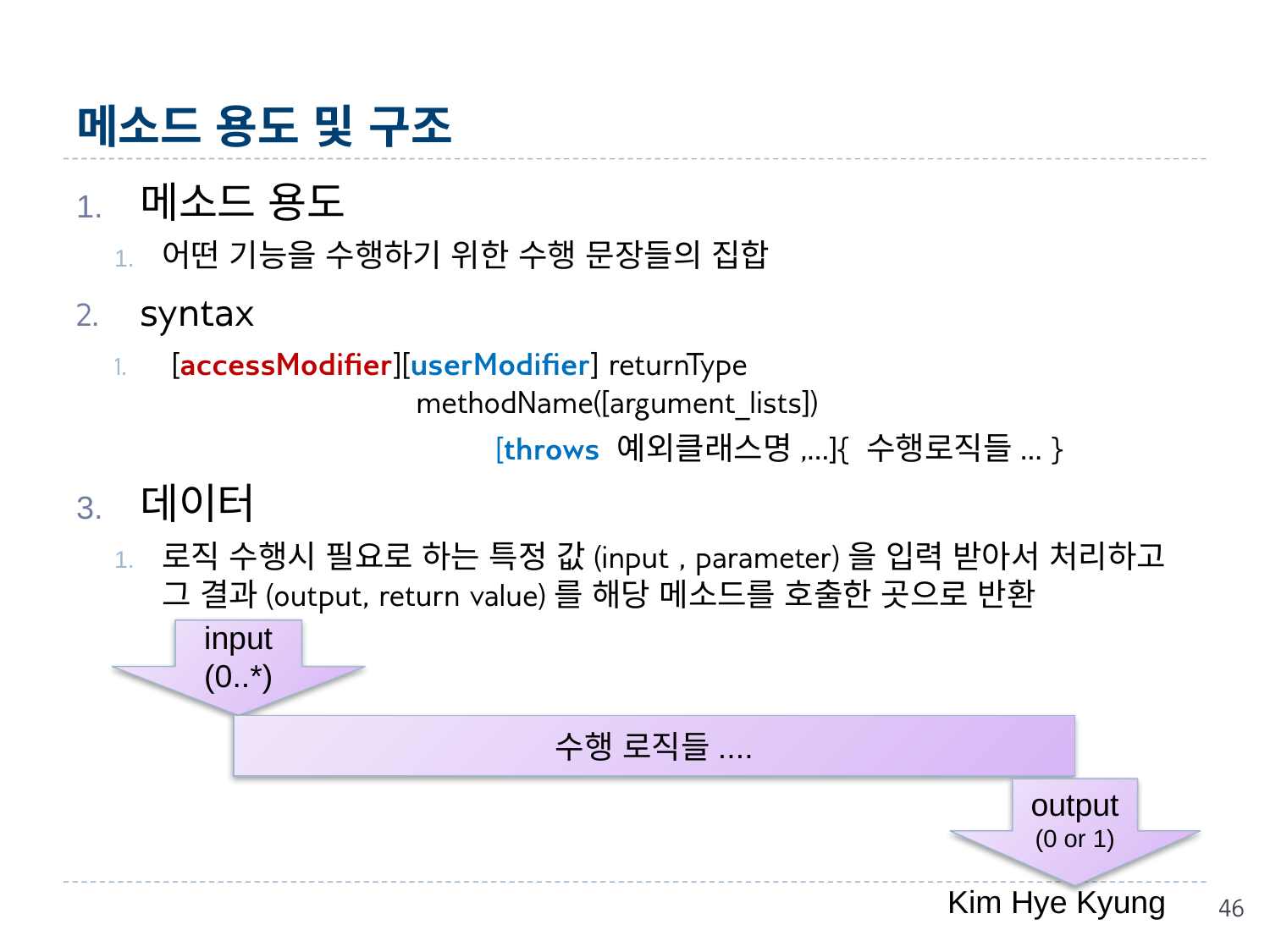

# 메소드 용도 및 구조
메소드 용도
어떤 기능을 수행하기 위한 수행 문장들의 집합
syntax
 [accessModifier][userModifier] returnType 			 			methodName([argument_lists])
			[throws 예외클래스명,…]{ 수행로직들... }
데이터
로직 수행시 필요로 하는 특정 값(input , parameter)을 입력 받아서 처리하고 그 결과(output, return value)를 해당 메소드를 호출한 곳으로 반환
input
(0..*)
수행 로직들....
output
(0 or 1)
46